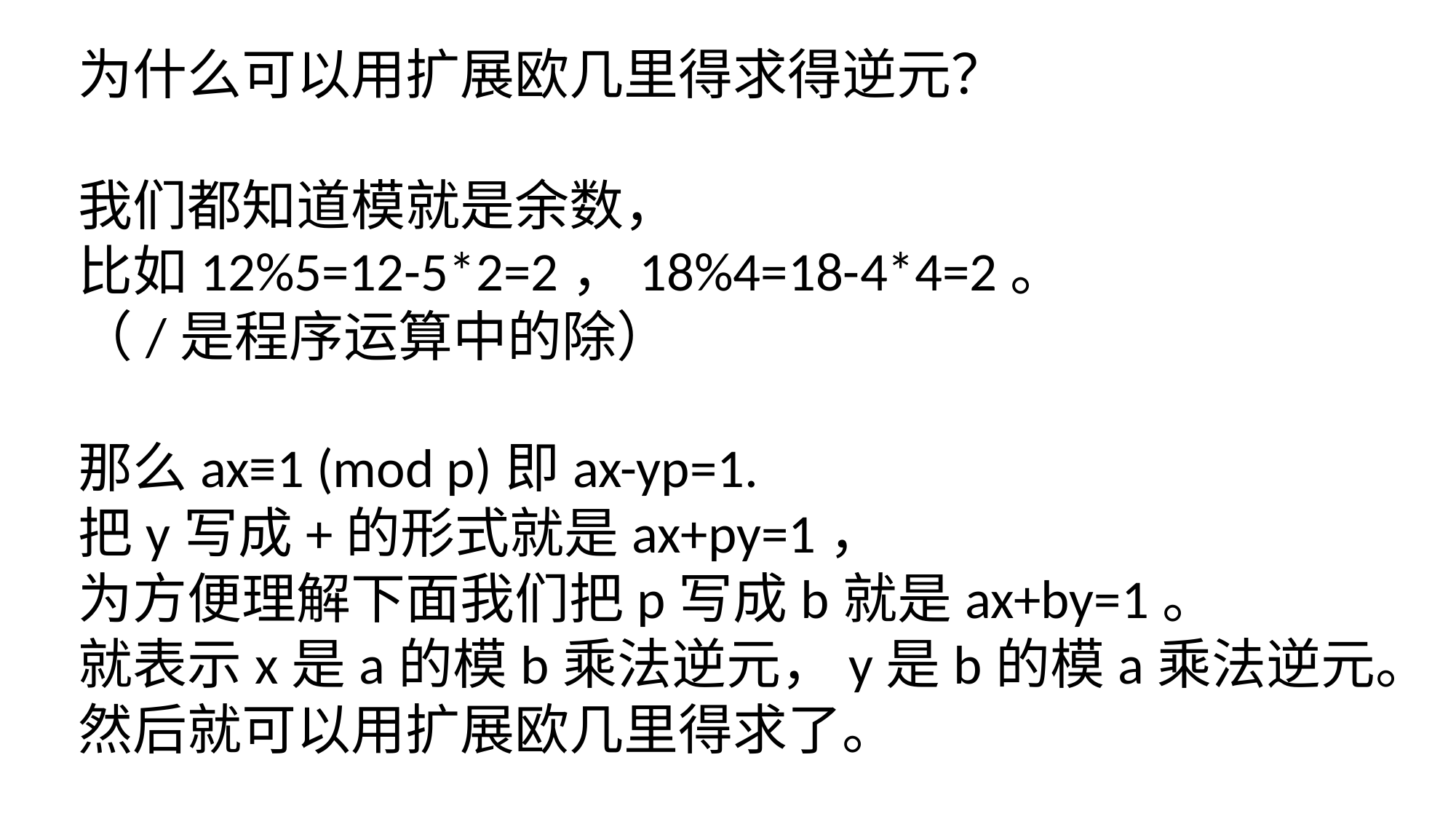

为什么可以用扩展欧几里得求得逆元？

我们都知道模就是余数，
比如12%5=12-5*2=2，18%4=18-4*4=2。
（/是程序运算中的除）

那么ax≡1 (mod p)即ax-yp=1.
把y写成+的形式就是ax+py=1，
为方便理解下面我们把p写成b就是ax+by=1。
就表示x是a的模b乘法逆元，y是b的模a乘法逆元。
然后就可以用扩展欧几里得求了。